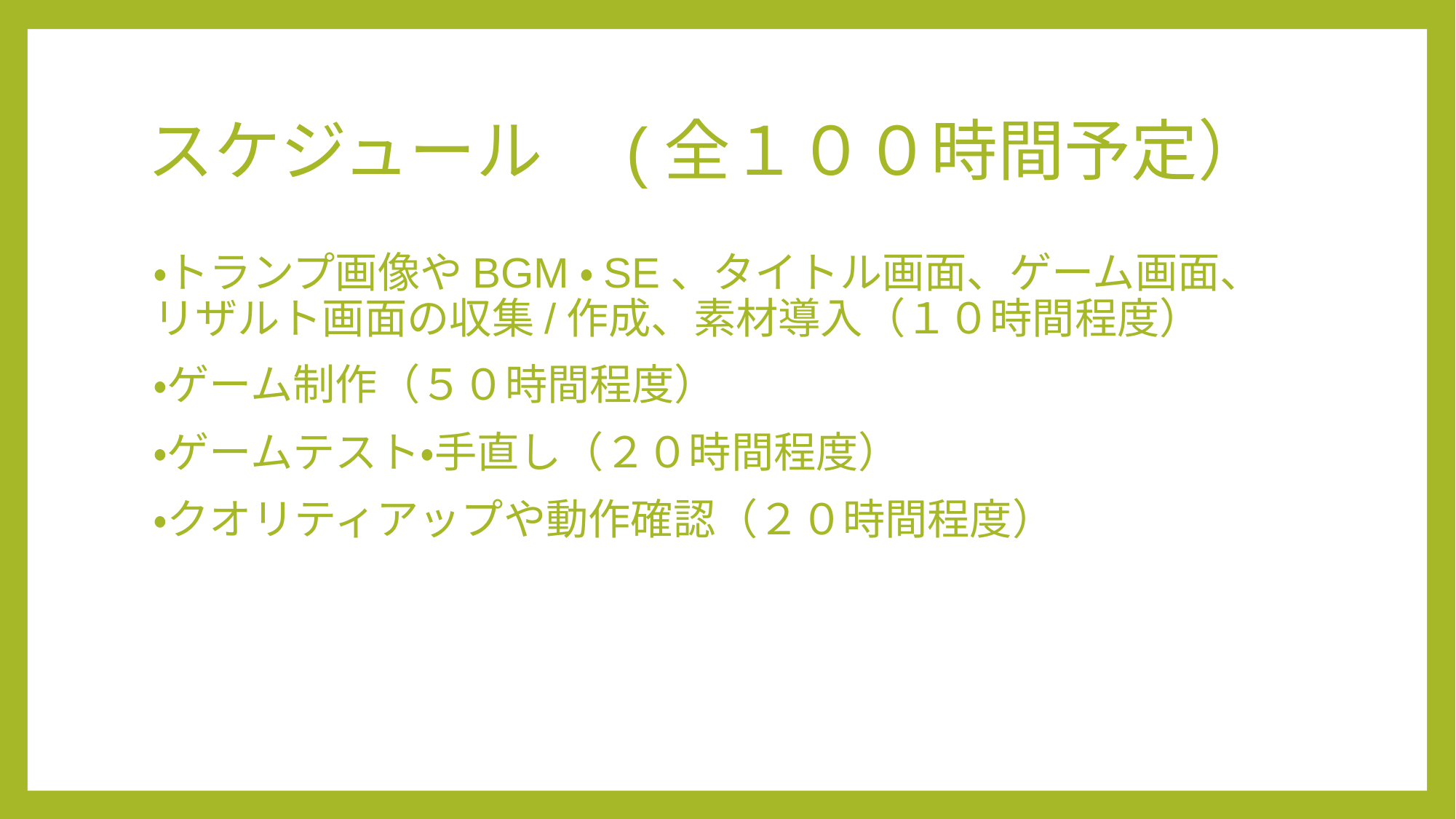

# スケジュール　(全１００時間予定）
・トランプ画像やBGM・SE、タイトル画面、ゲーム画面、リザルト画面の収集/作成、素材導入（１０時間程度）
・ゲーム制作（５０時間程度）
・ゲームテスト・手直し（２０時間程度）
・クオリティアップや動作確認（２０時間程度）